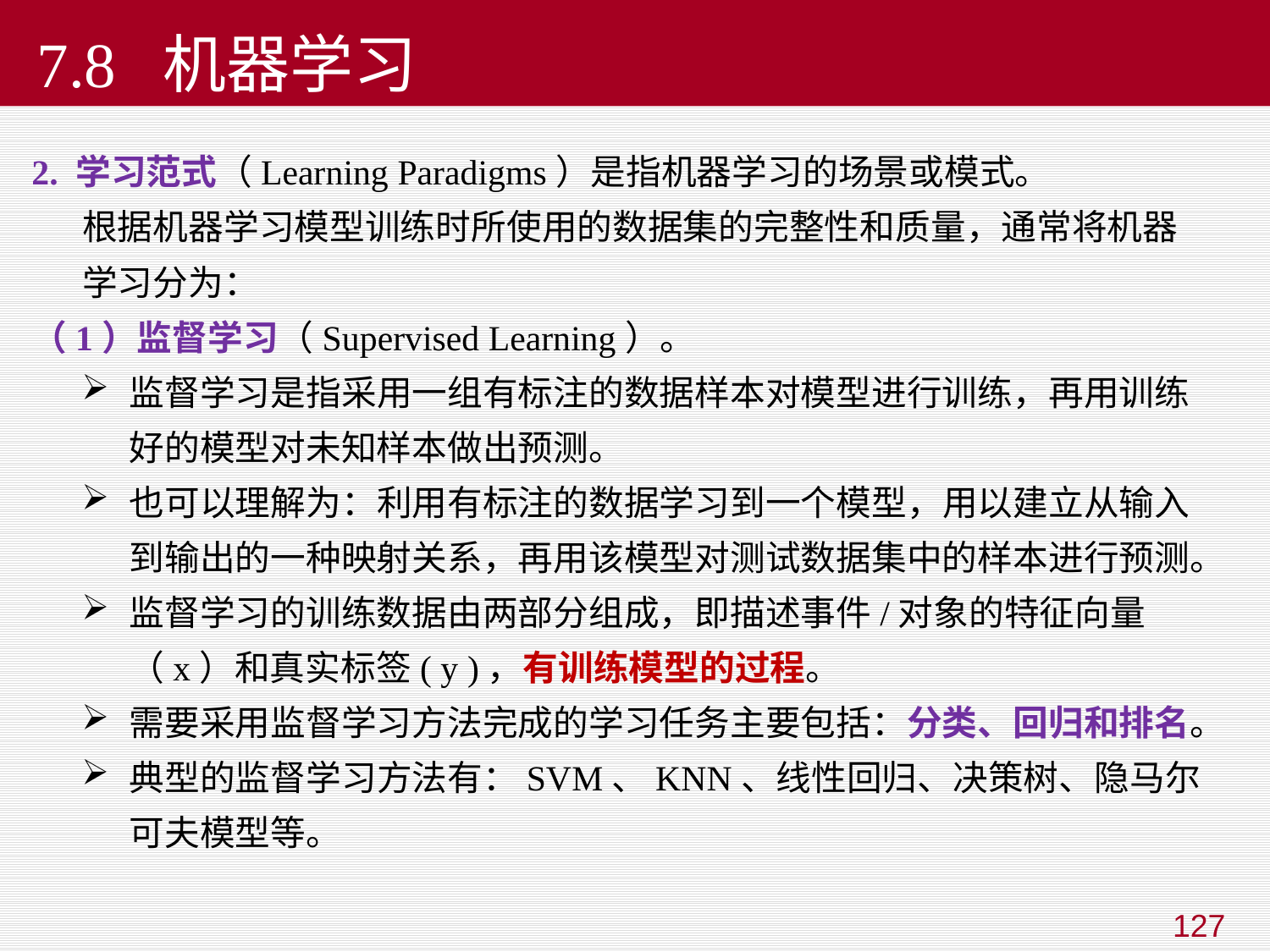

7.8  机器学习
2. 学习范式（Learning Paradigms）是指机器学习的场景或模式。
根据机器学习模型训练时所使用的数据集的完整性和质量，通常将机器学习分为：
（1）监督学习（Supervised Learning）。
监督学习是指采用一组有标注的数据样本对模型进行训练，再用训练好的模型对未知样本做出预测。
也可以理解为：利用有标注的数据学习到一个模型，用以建立从输入到输出的一种映射关系，再用该模型对测试数据集中的样本进行预测。
监督学习的训练数据由两部分组成，即描述事件/对象的特征向量（x）和真实标签( y )，有训练模型的过程。
需要采用监督学习方法完成的学习任务主要包括：分类、回归和排名。
典型的监督学习方法有：SVM、KNN、线性回归、决策树、隐马尔可夫模型等。

127